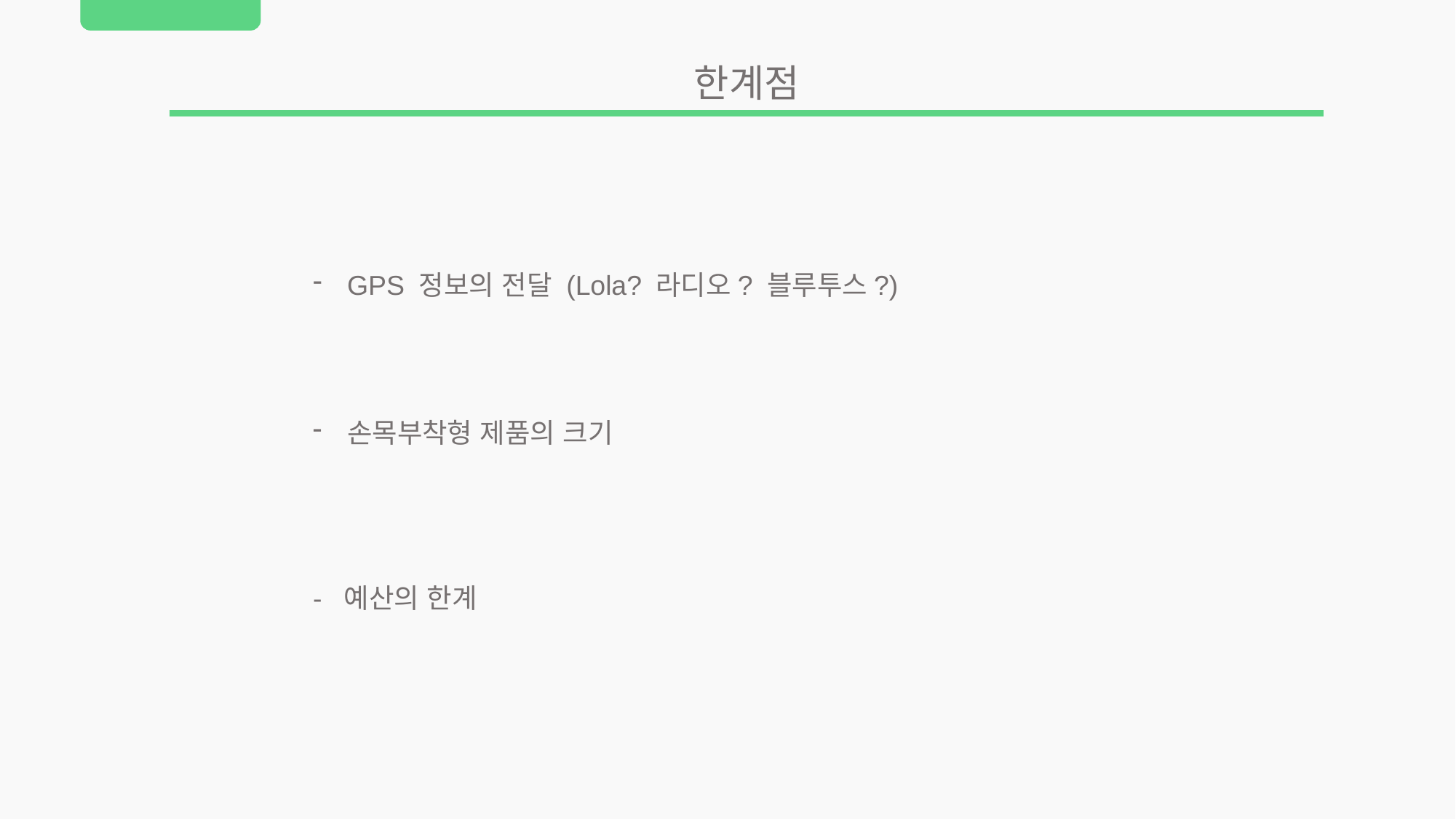

한계점
GPS 정보의 전달 (Lola? 라디오? 블루투스?)
손목부착형 제품의 크기
-  예산의 한계